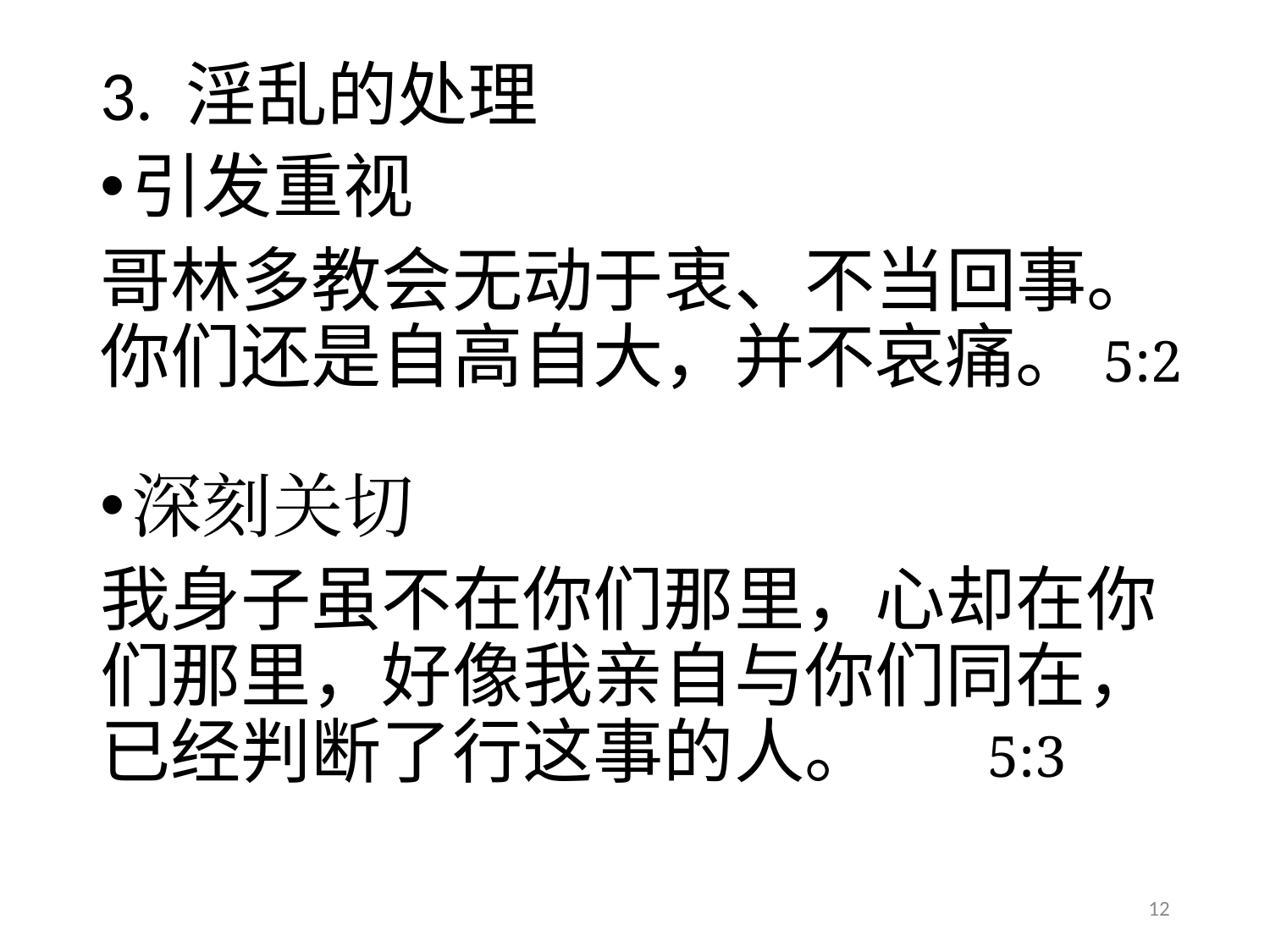

# 3. 淫乱的处理
引发重视
哥林多教会无动于衷、不当回事。你们还是自高自大，并不哀痛。5:2

深刻关切
我身子虽不在你们那里，心却在你们那里，好像我亲自与你们同在，已经判断了行这事的人。      5:3
12